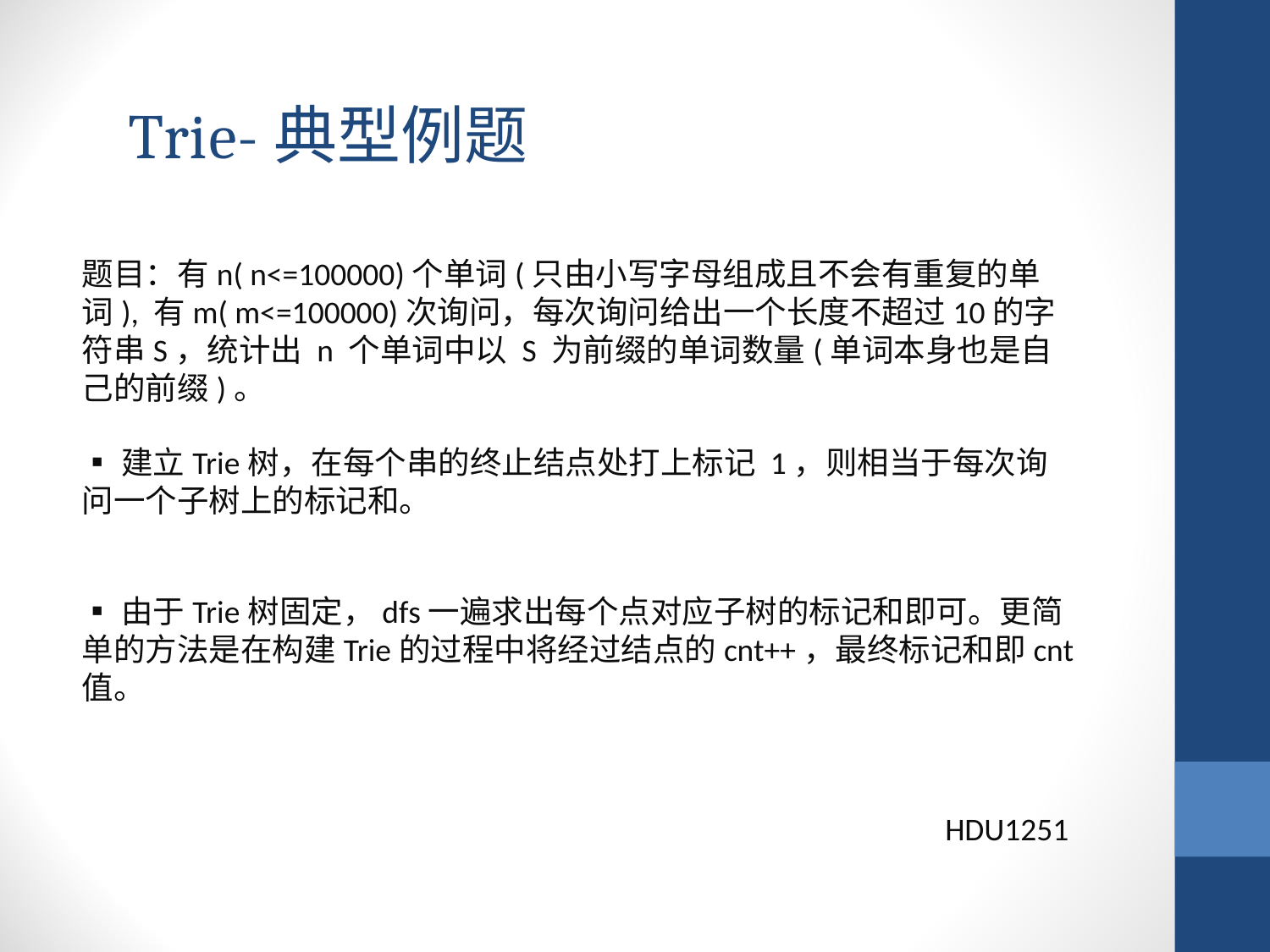

Trie-典型例题
题目：有n( n<=100000)个单词(只由小写字母组成且不会有重复的单词), 有m( m<=100000)次询问，每次询问给出一个长度不超过10的字符串S，统计出 n 个单词中以 S 为前缀的单词数量(单词本身也是自己的前缀)。
▪建立Trie树，在每个串的终止结点处打上标记 1，则相当于每次询问一个子树上的标记和。
▪由于Trie树固定，dfs一遍求出每个点对应子树的标记和即可。更简单的方法是在构建Trie的过程中将经过结点的cnt++，最终标记和即cnt值。
HDU1251